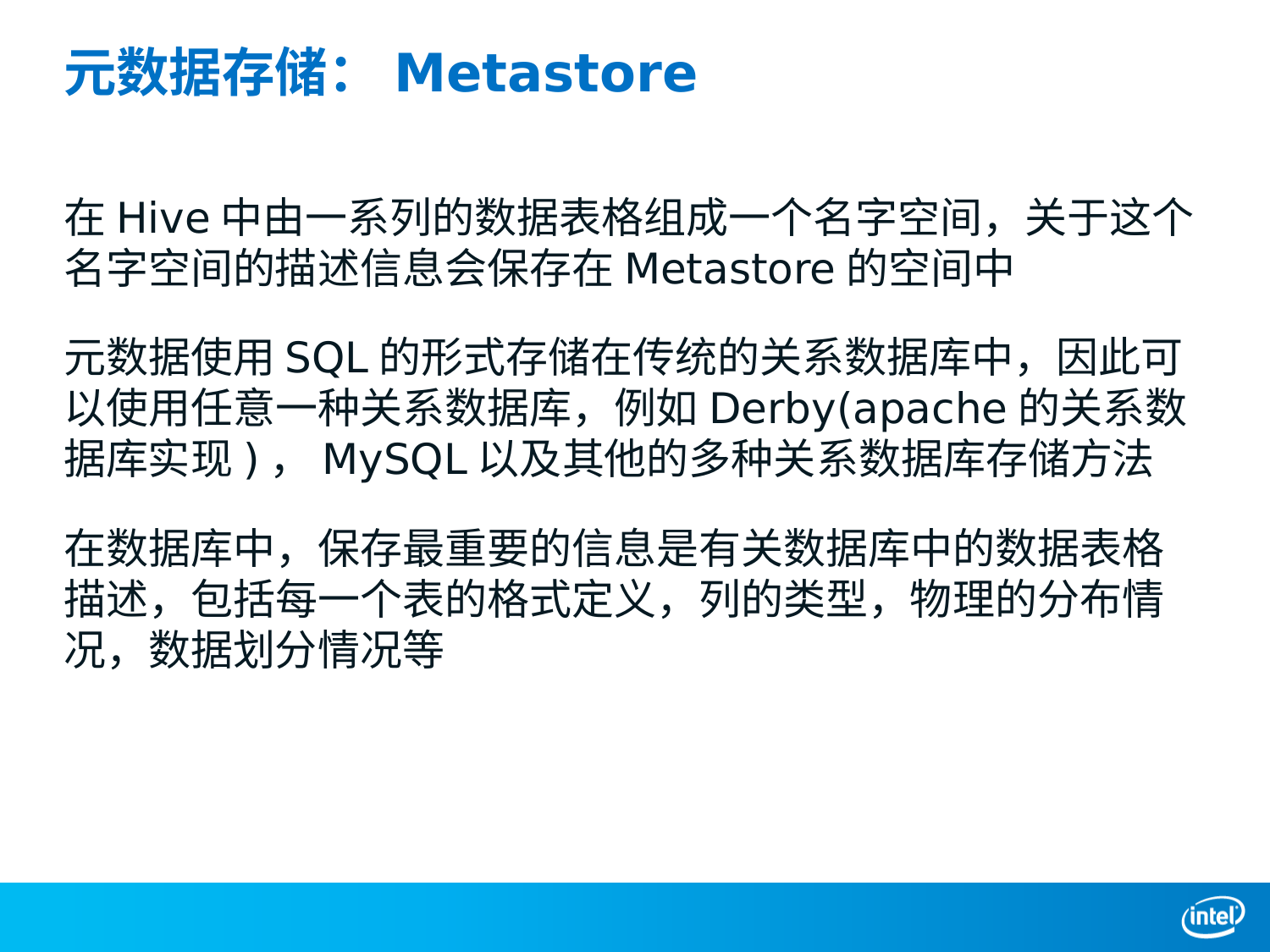

# 元数据存储：Metastore
在Hive中由一系列的数据表格组成一个名字空间，关于这个名字空间的描述信息会保存在Metastore的空间中
元数据使用SQL的形式存储在传统的关系数据库中，因此可以使用任意一种关系数据库，例如Derby(apache的关系数据库实现)，MySQL以及其他的多种关系数据库存储方法
在数据库中，保存最重要的信息是有关数据库中的数据表格描述，包括每一个表的格式定义，列的类型，物理的分布情况，数据划分情况等